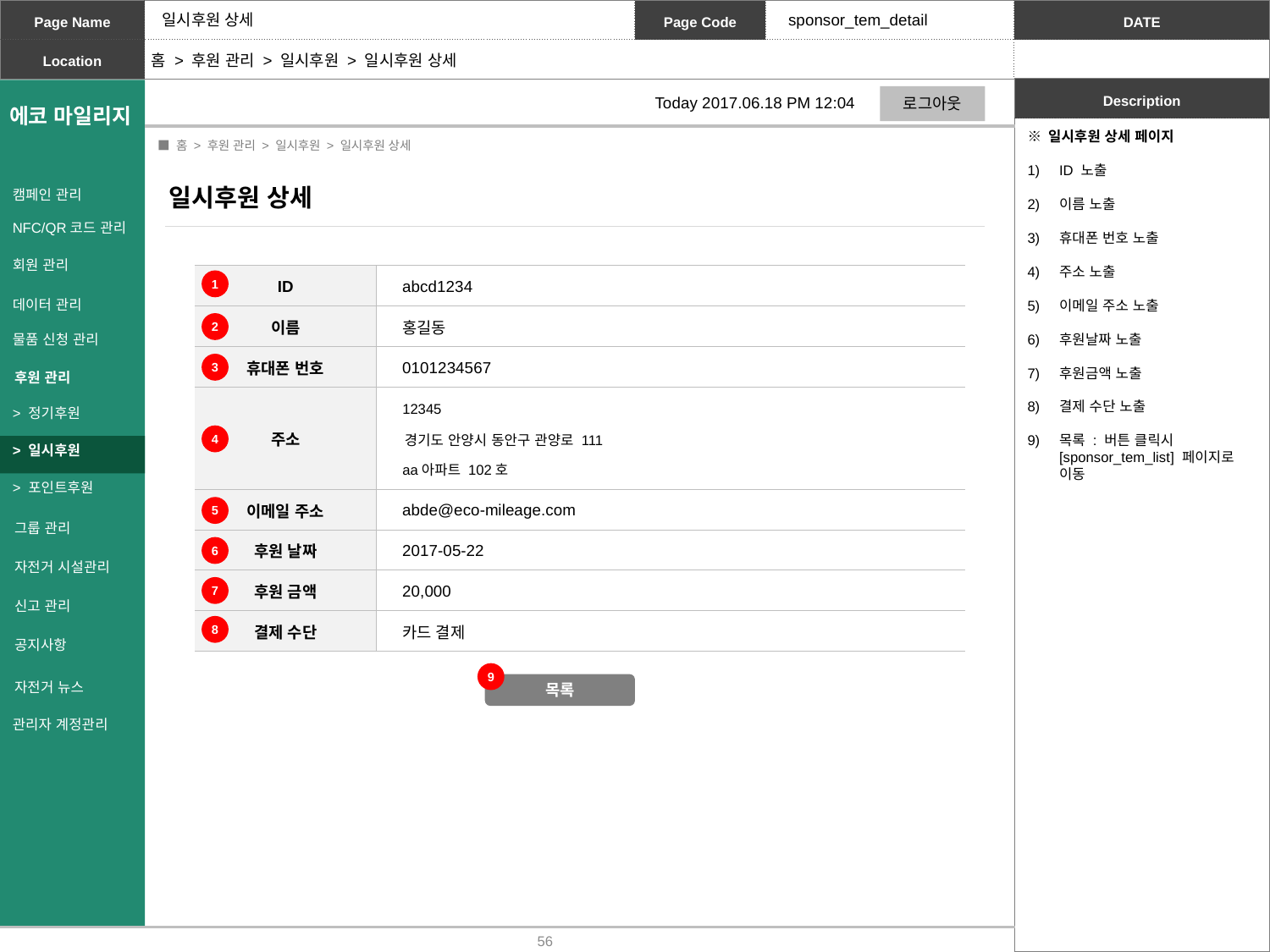

일시후원 상세
sponsor_tem_detail
홈 > 후원 관리 > 일시후원 > 일시후원 상세
로그아웃
Today 2017.06.18 PM 12:04
※ 일시후원 상세 페이지

ID 노출

이름 노출

휴대폰 번호 노출

주소 노출

이메일 주소 노출

후원날짜 노출

후원금액 노출

결제 수단 노출

목록 : 버튼 클릭시 [sponsor_tem_list] 페이지로 이동

   ■ 홈 > 후원 관리 > 일시후원 > 일시후원 상세
일시후원 상세
캠페인 관리
NFC/QR코드 관리
회원 관리
데이터 관리
물품 신청 관리
후원 관리
> 정기후원
> 일시후원

> 포인트후원
그룹 관리
자전거 시설관리
신고 관리
공지사항
자전거 뉴스
| ID | abcd1234 |
| --- | --- |
| 이름 | 홍길동 |
| 휴대폰 번호 | 0101234567 |
| 주소 |  |
| 이메일 주소 | abde@eco-mileage.com |
| 후원 날짜 | 2017-05-22 |
| 후원 금액 | 20,000 |
| 결제 수단 | 카드 결제 |
1
2
3
12345
4
경기도 안양시 동안구 관양로 111
aa아파트 102호
5
6
7
8
9
목록
관리자 계정관리
56